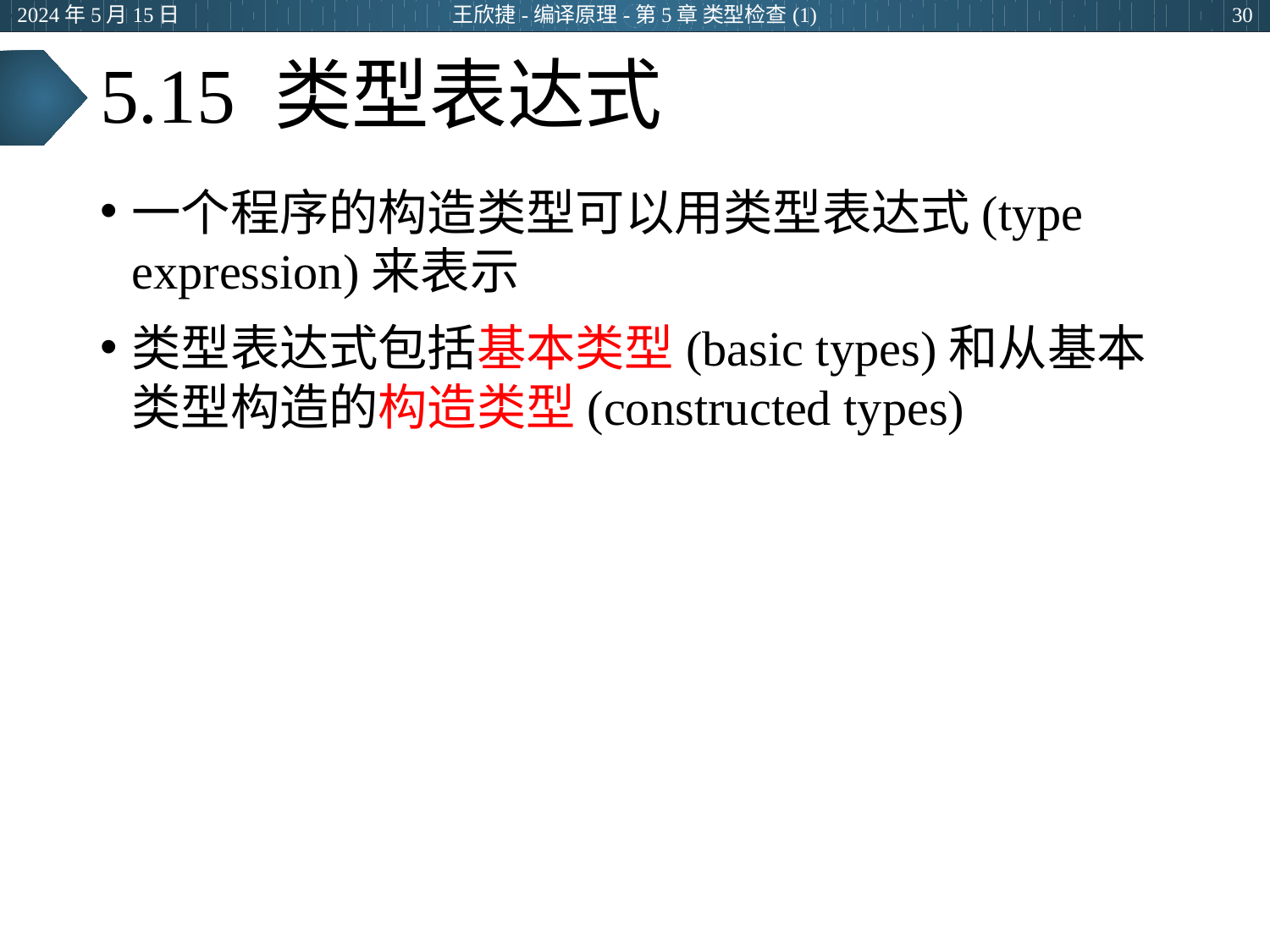

2024年5月15日
王欣捷-编译原理-第5章 类型检查(1)
30
# 5.15 类型表达式
一个程序的构造类型可以用类型表达式(type expression)来表示
类型表达式包括基本类型(basic types)和从基本类型构造的构造类型(constructed types)